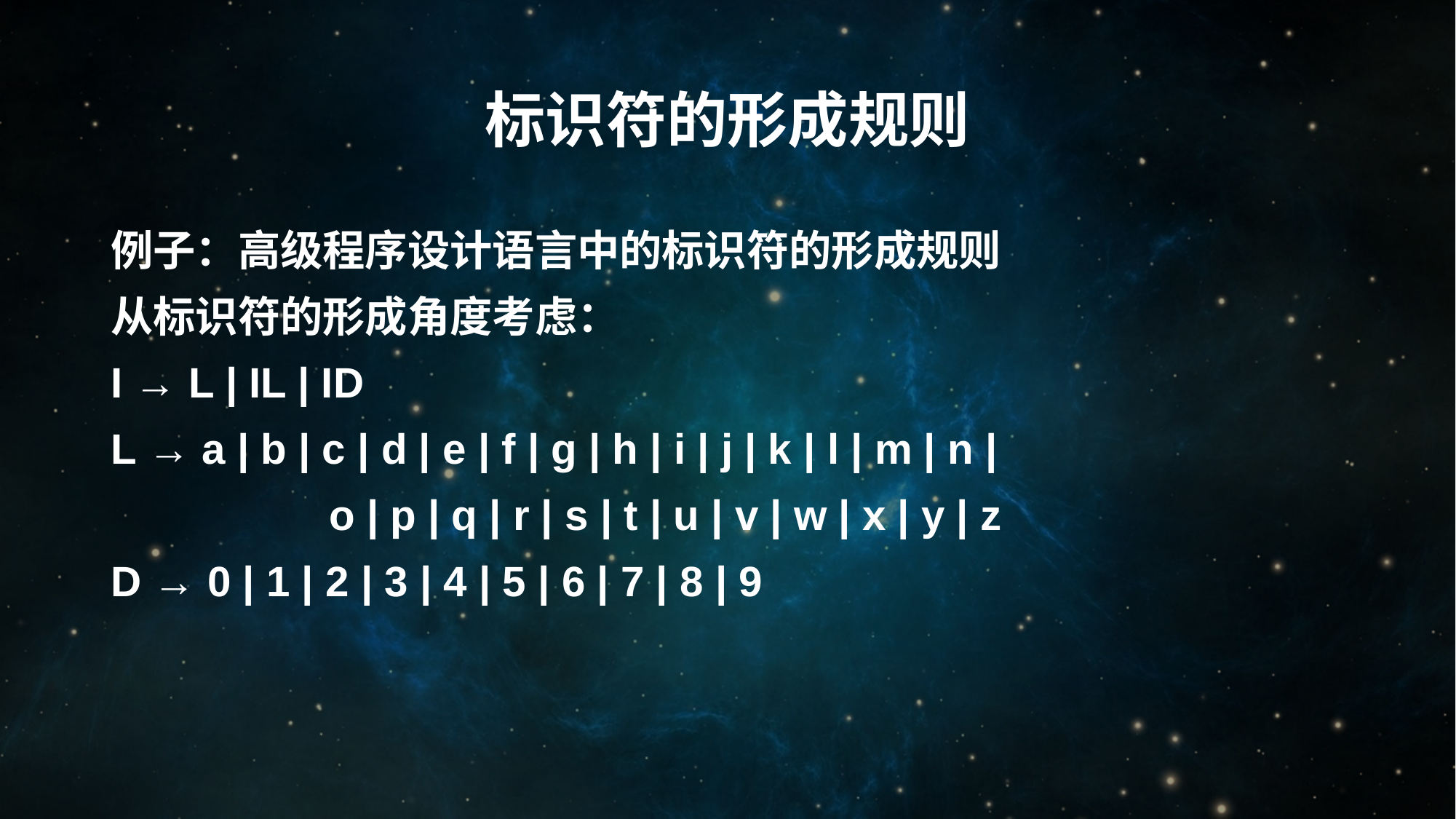

# 标识符的形成规则
例子：高级程序设计语言中的标识符的形成规则
从标识符的形成角度考虑：
I → L | IL | ID
L → a | b | c | d | e | f | g | h | i | j | k | l | m | n |
		o | p | q | r | s | t | u | v | w | x | y | z
D → 0 | 1 | 2 | 3 | 4 | 5 | 6 | 7 | 8 | 9